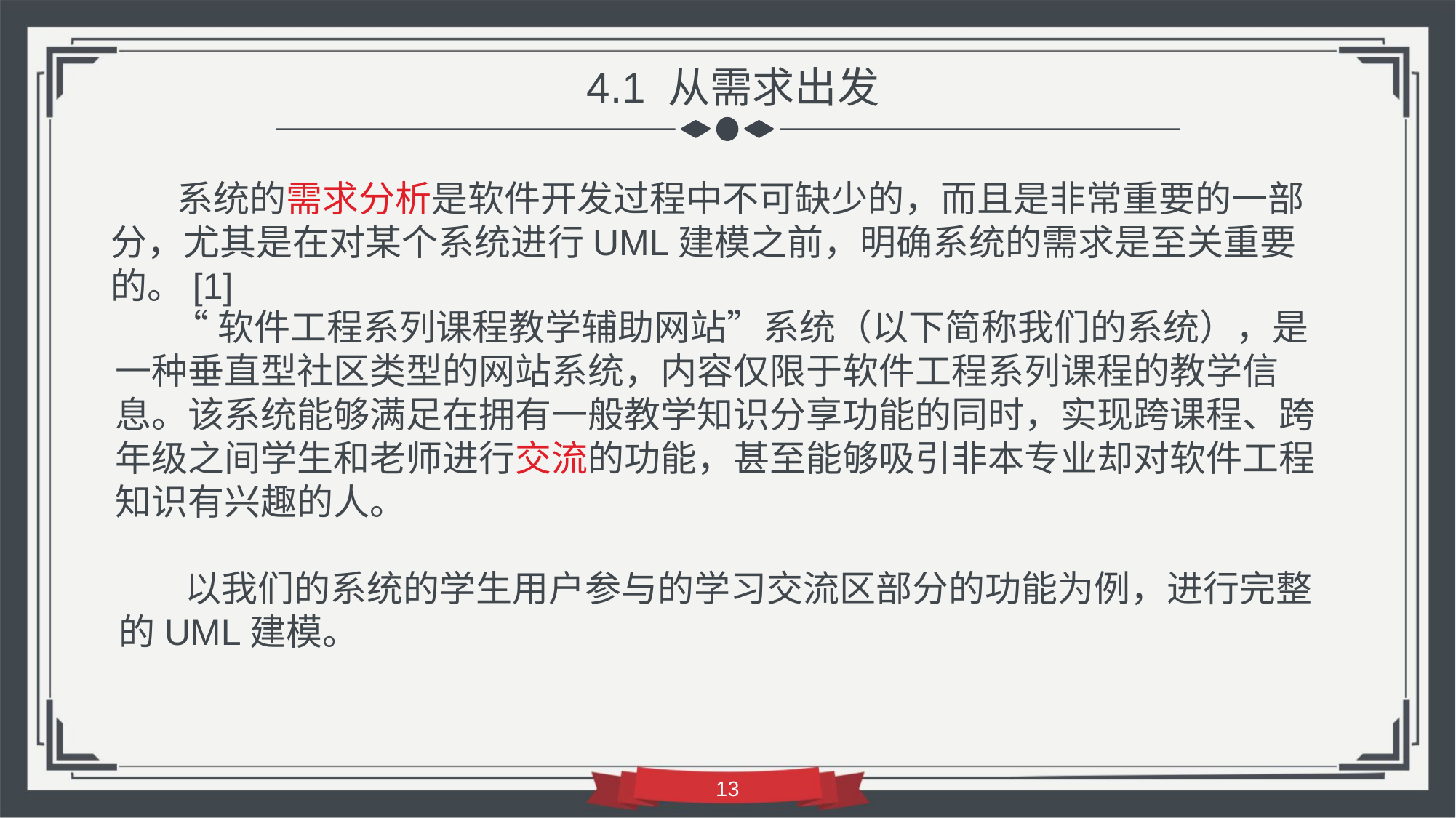

4.1 从需求出发

       系统的需求分析是软件开发过程中不可缺少的，而且是非常重要的一部分，尤其是在对某个系统进行UML建模之前，明确系统的需求是至关重要的。[1]
       “软件工程系列课程教学辅助网站”系统（以下简称我们的系统），是一种垂直型社区类型的网站系统，内容仅限于软件工程系列课程的教学信息。该系统能够满足在拥有一般教学知识分享功能的同时，实现跨课程、跨年级之间学生和老师进行交流的功能，甚至能够吸引非本专业却对软件工程知识有兴趣的人。
       以我们的系统的学生用户参与的学习交流区部分的功能为例，进行完整的UML建模。